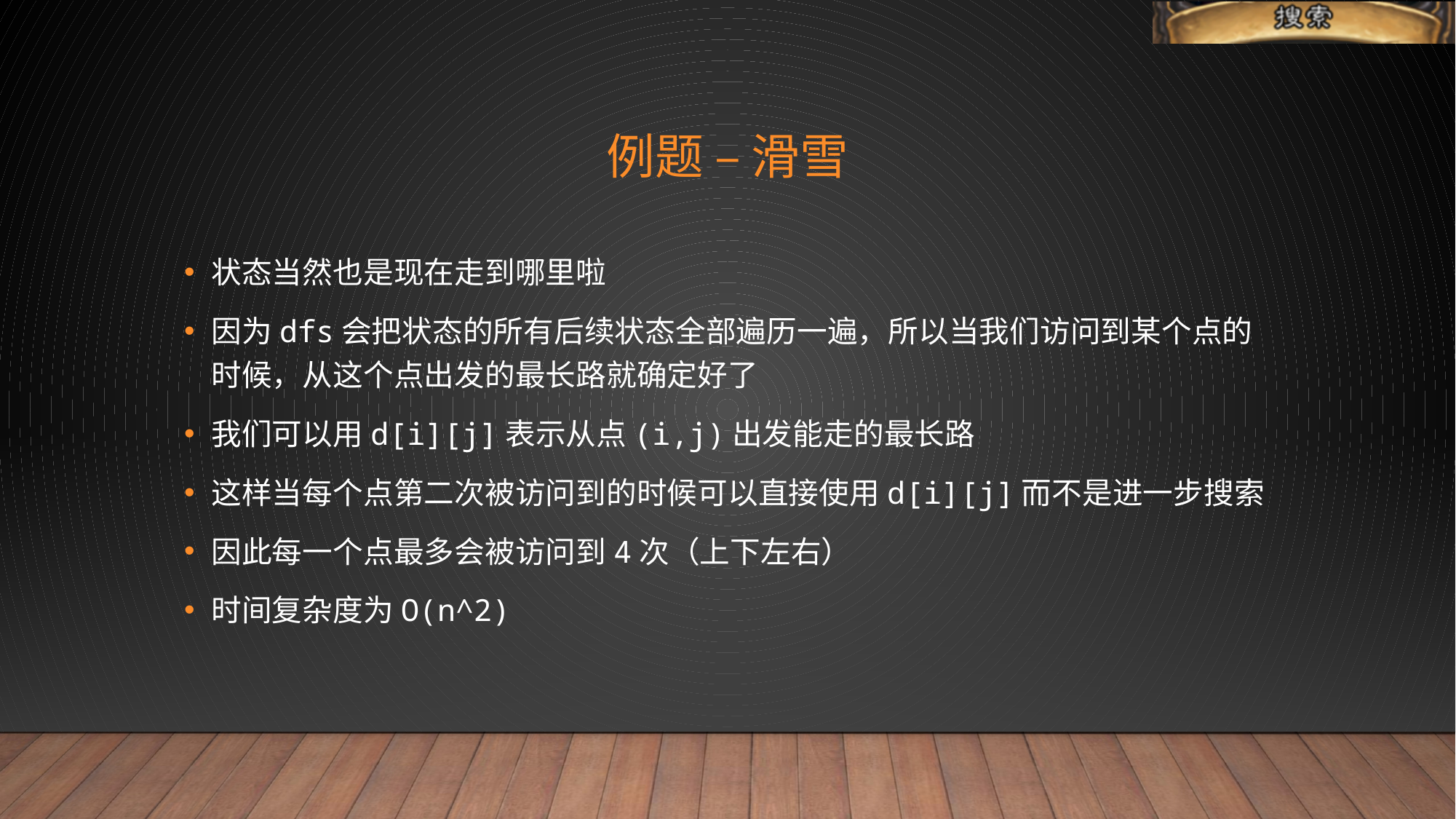

# 例题 – 滑雪
状态当然也是现在走到哪里啦
因为dfs会把状态的所有后续状态全部遍历一遍，所以当我们访问到某个点的时候，从这个点出发的最长路就确定好了
我们可以用d[i][j]表示从点(i,j)出发能走的最长路
这样当每个点第二次被访问到的时候可以直接使用d[i][j]而不是进一步搜索
因此每一个点最多会被访问到4次（上下左右）
时间复杂度为O(n^2)